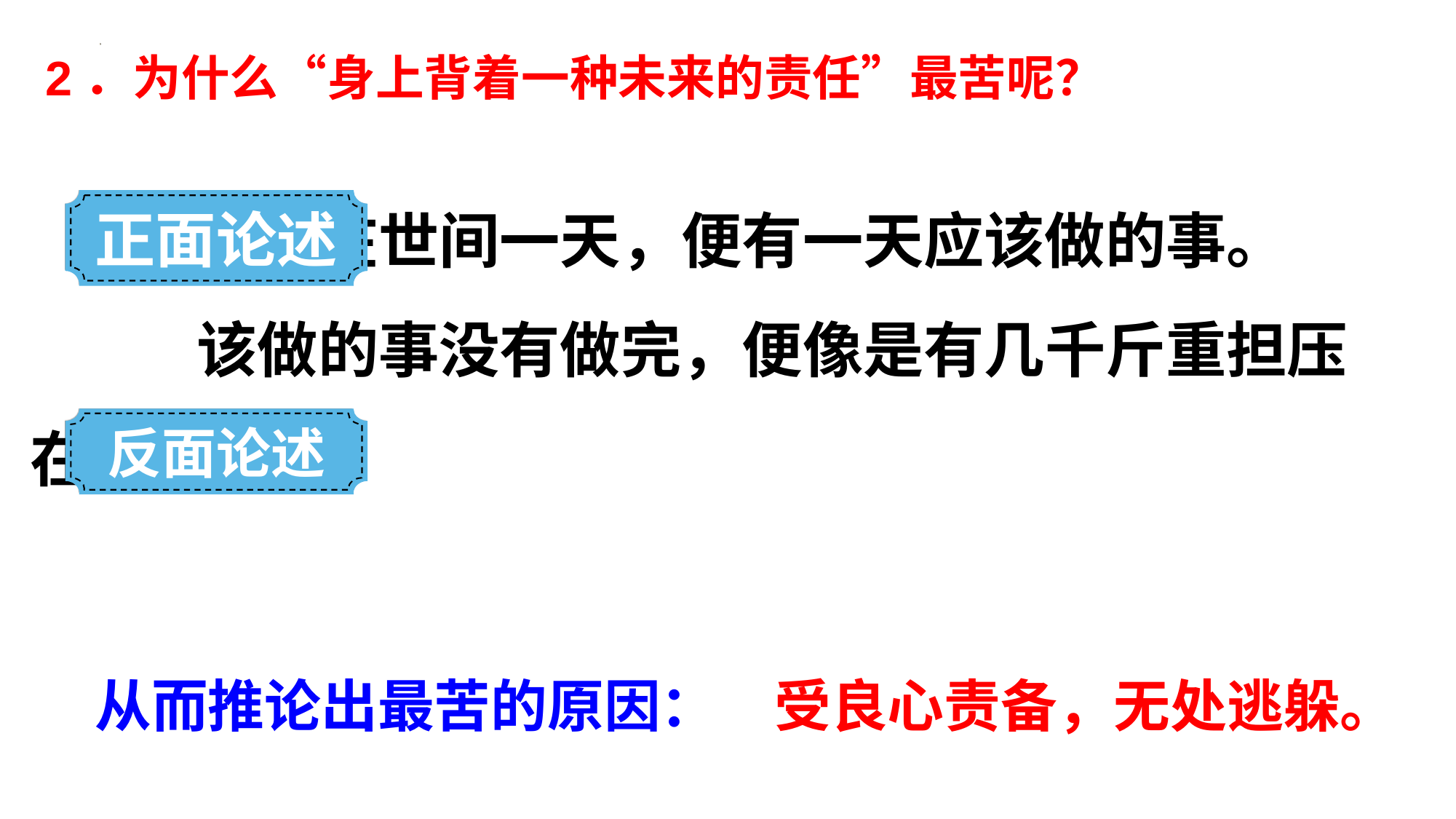

2．为什么“身上背着一种未来的责任”最苦呢？
           凡人在世间一天，便有一天应该做的事。
           该做的事没有做完，便像是有几千斤重担压在肩头。
正面论述

反面论述

从而推论出最苦的原因：
受良心责备，无处逃躲。